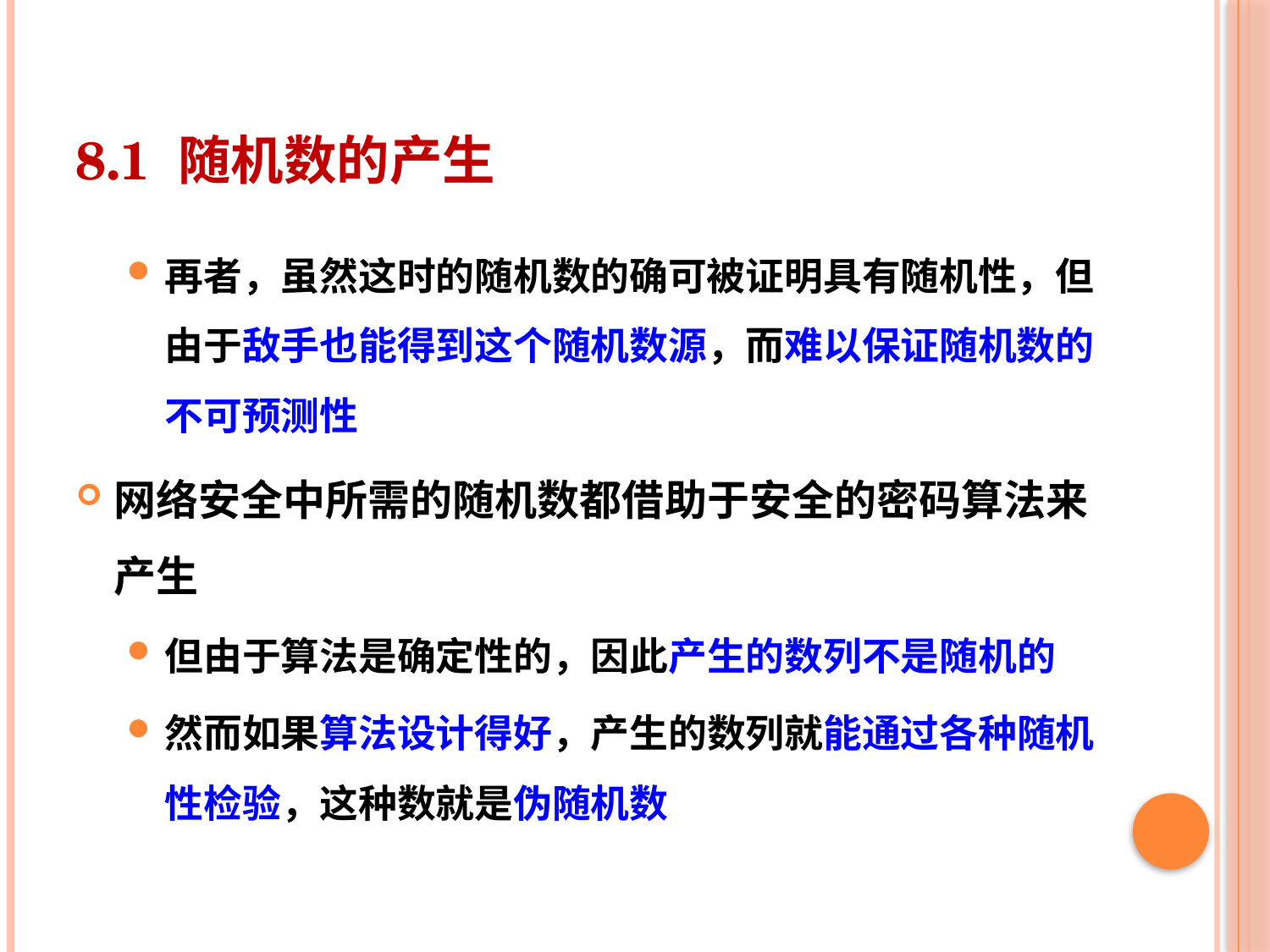

# 8.1 随机数的产生
再者，虽然这时的随机数的确可被证明具有随机性，但由于敌手也能得到这个随机数源，而难以保证随机数的不可预测性
网络安全中所需的随机数都借助于安全的密码算法来产生
但由于算法是确定性的，因此产生的数列不是随机的
然而如果算法设计得好，产生的数列就能通过各种随机性检验，这种数就是伪随机数